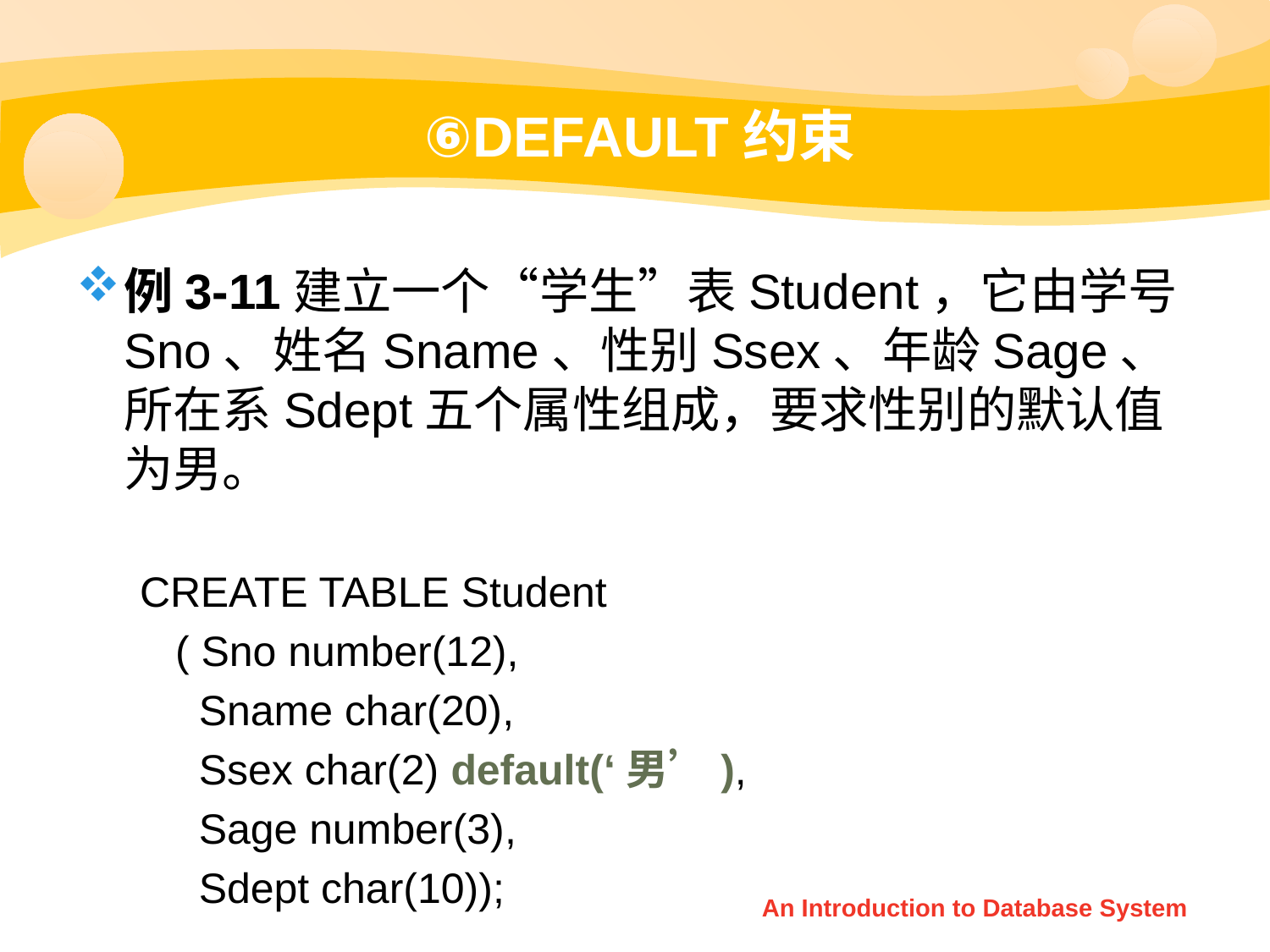

# ⑥DEFAULT约束
例3-11建立一个“学生”表Student，它由学号Sno、姓名Sname、性别Ssex、年龄Sage、所在系Sdept五个属性组成，要求性别的默认值为男。

CREATE TABLE Student
   ( Sno number(12),
     Sname char(20),
     Ssex char(2) default(‘男’),
     Sage number(3),
     Sdept char(10));
An Introduction to Database System